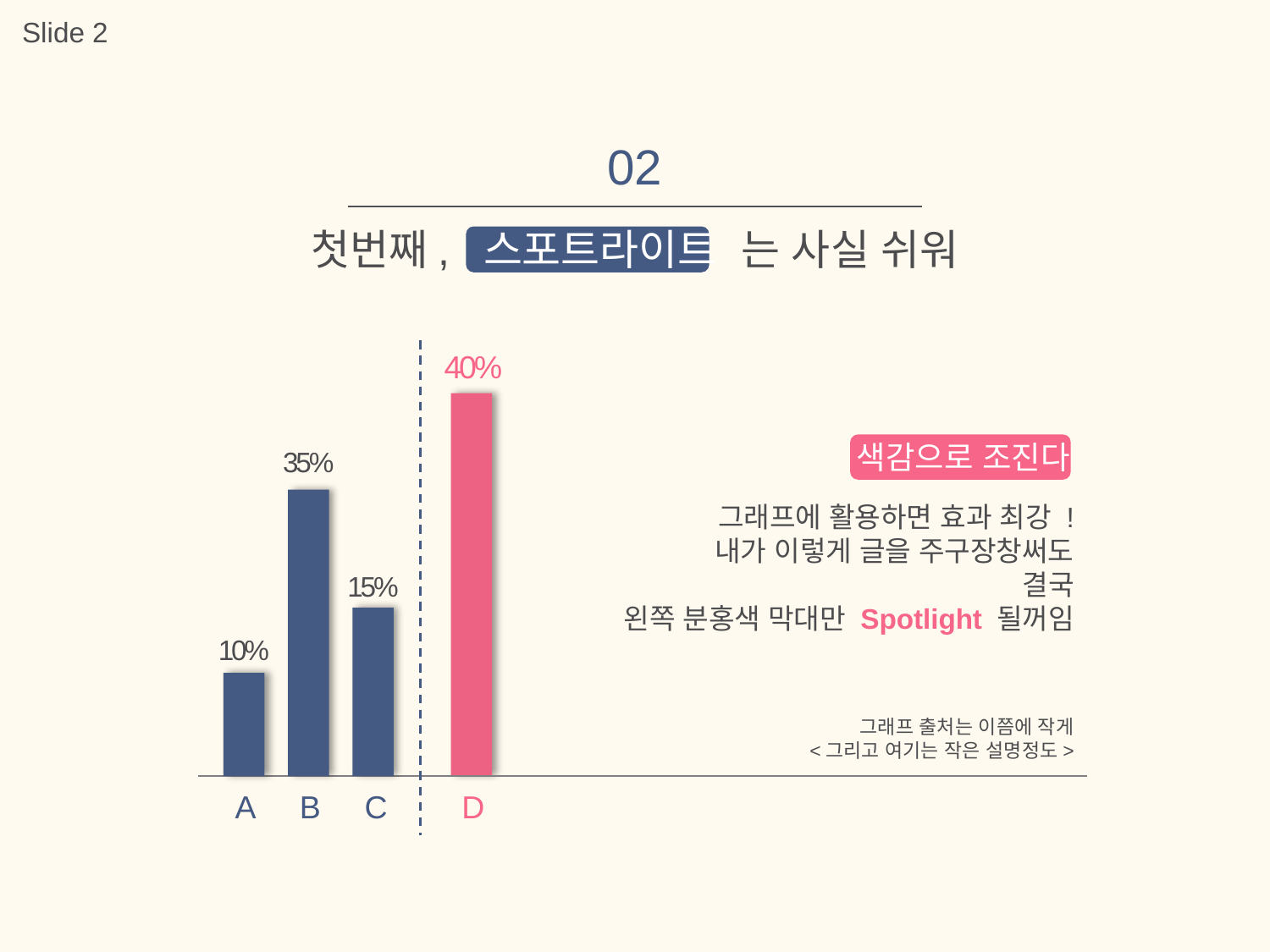

Slide 2

02

첫번째,  스포트라이트  는 사실 쉬워

40%

색감으로 조진다

35%

B
그래프에 활용하면 효과 최강 !
내가 이렇게 글을 주구장창써도
결국
왼쪽 분홍색 막대만 Spotlight 될꺼임
15%

C
10%

A
그래프 출처는 이쯤에 작게
<그리고 여기는 작은 설명정도>
D